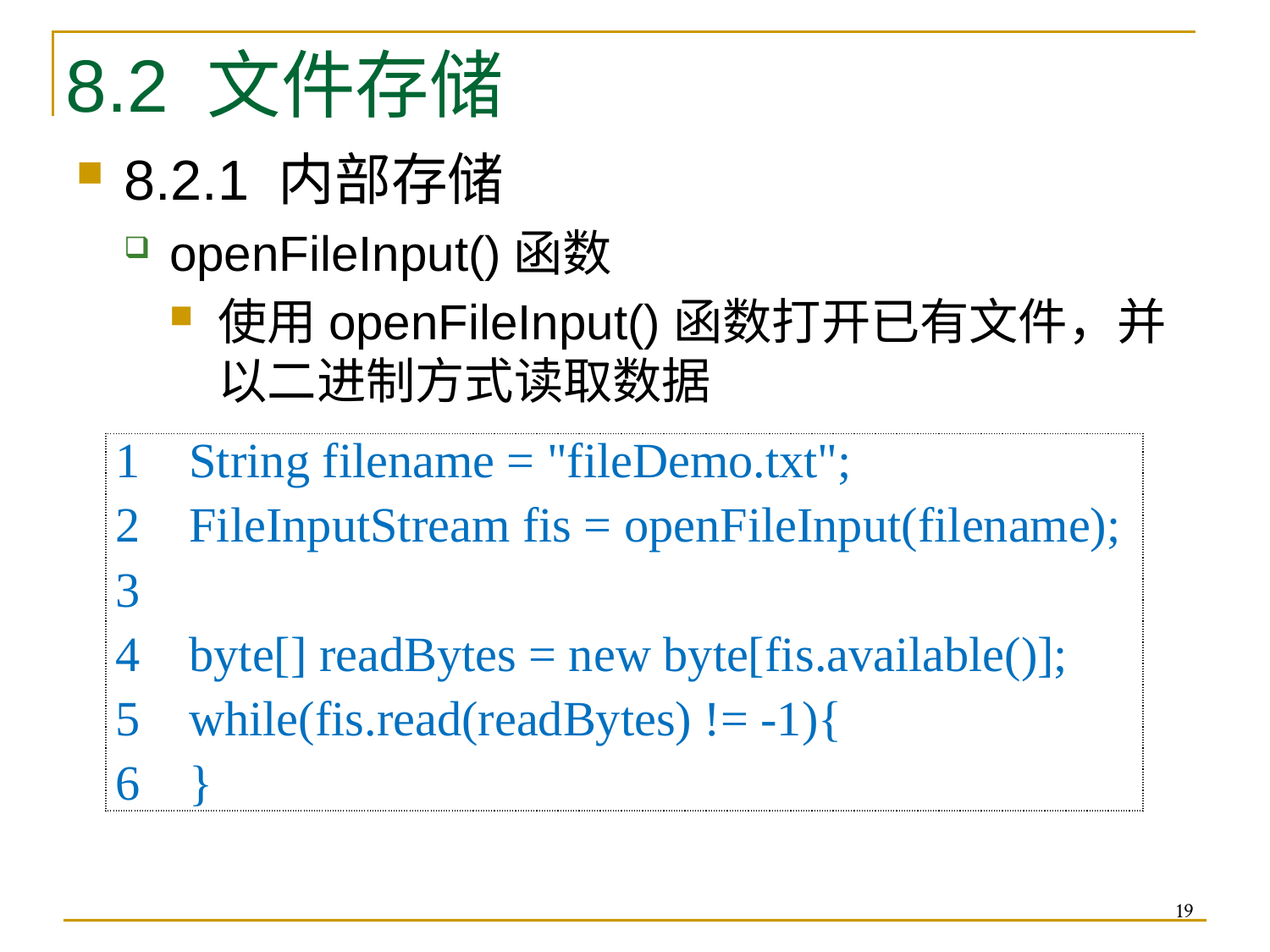

# 8.2 文件存储
8.2.1 内部存储
openFileInput()函数
使用openFileInput()函数打开已有文件，并以二进制方式读取数据
| 1 String filename = "fileDemo.txt"; 2 FileInputStream fis = openFileInput(filename); 3 4 byte[] readBytes = new byte[fis.available()]; 5 while(fis.read(readBytes) != -1){ 6 } |
| --- |
19